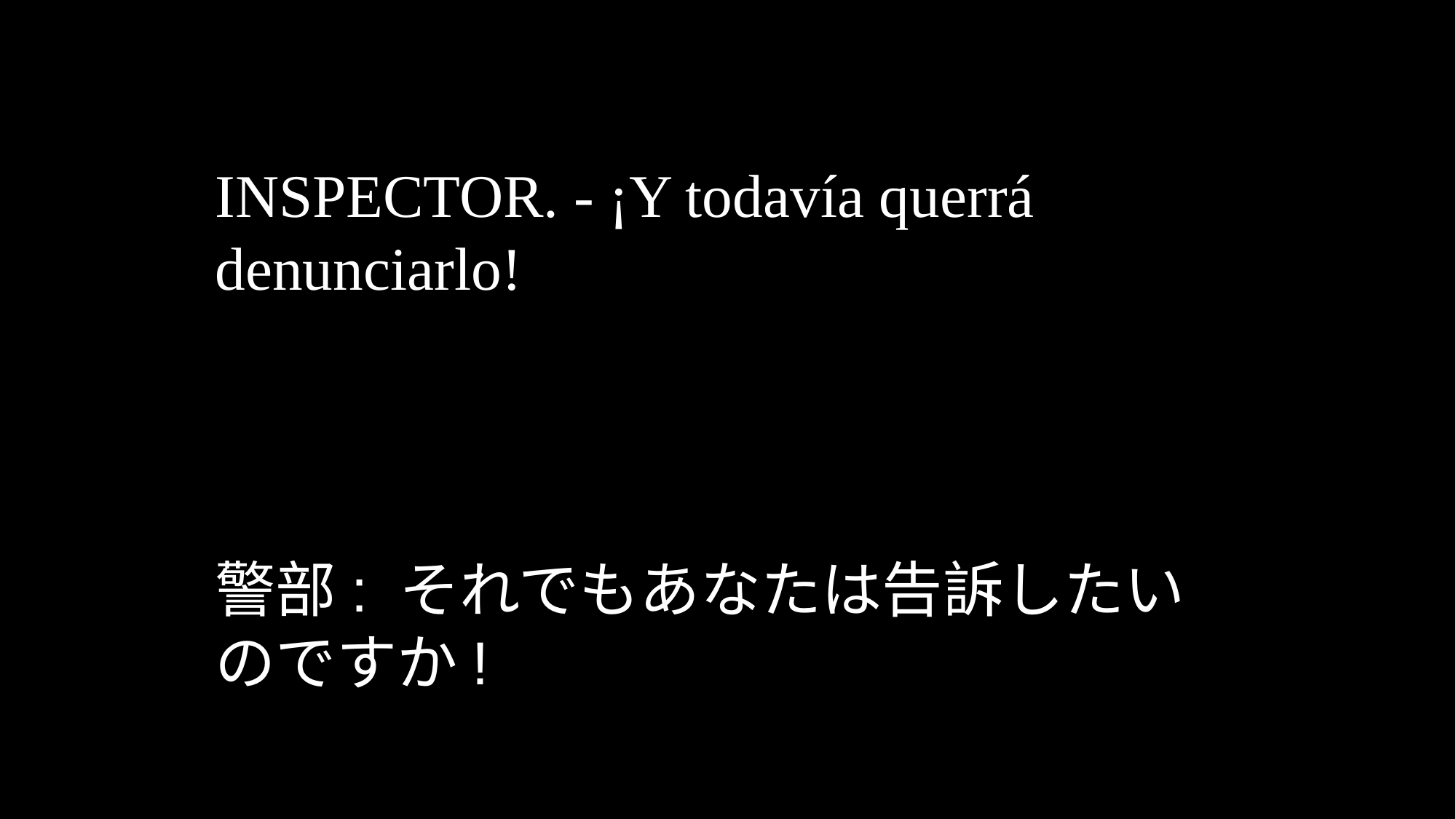

INSPECTOR. - ¡Y todavía querrá denunciarlo!

警部: それでもあなたは告訴したいのですか!